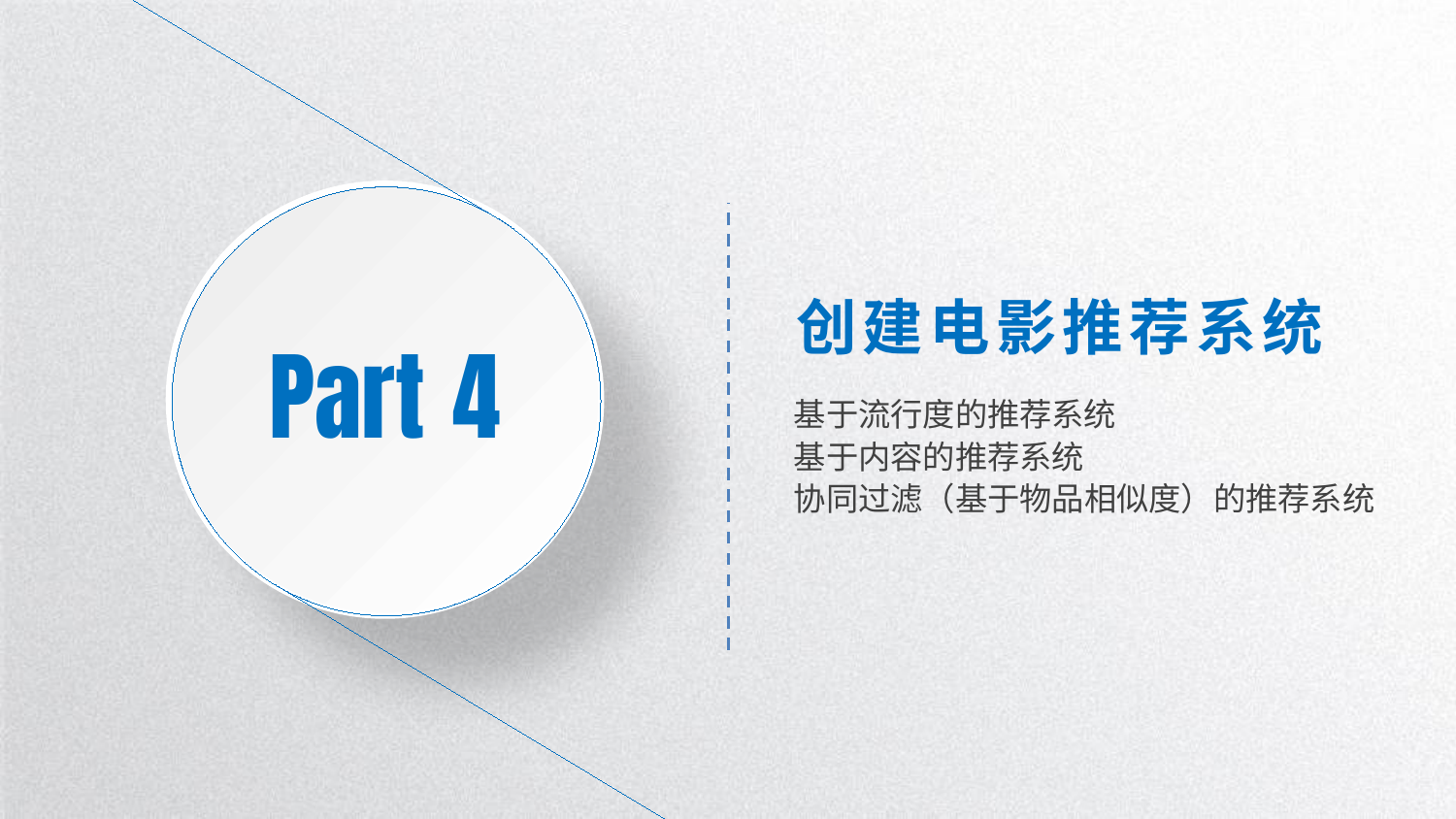

Part 4

创建电影推荐系统
基于流行度的推荐系统
基于内容的推荐系统
协同过滤（基于物品相似度）的推荐系统